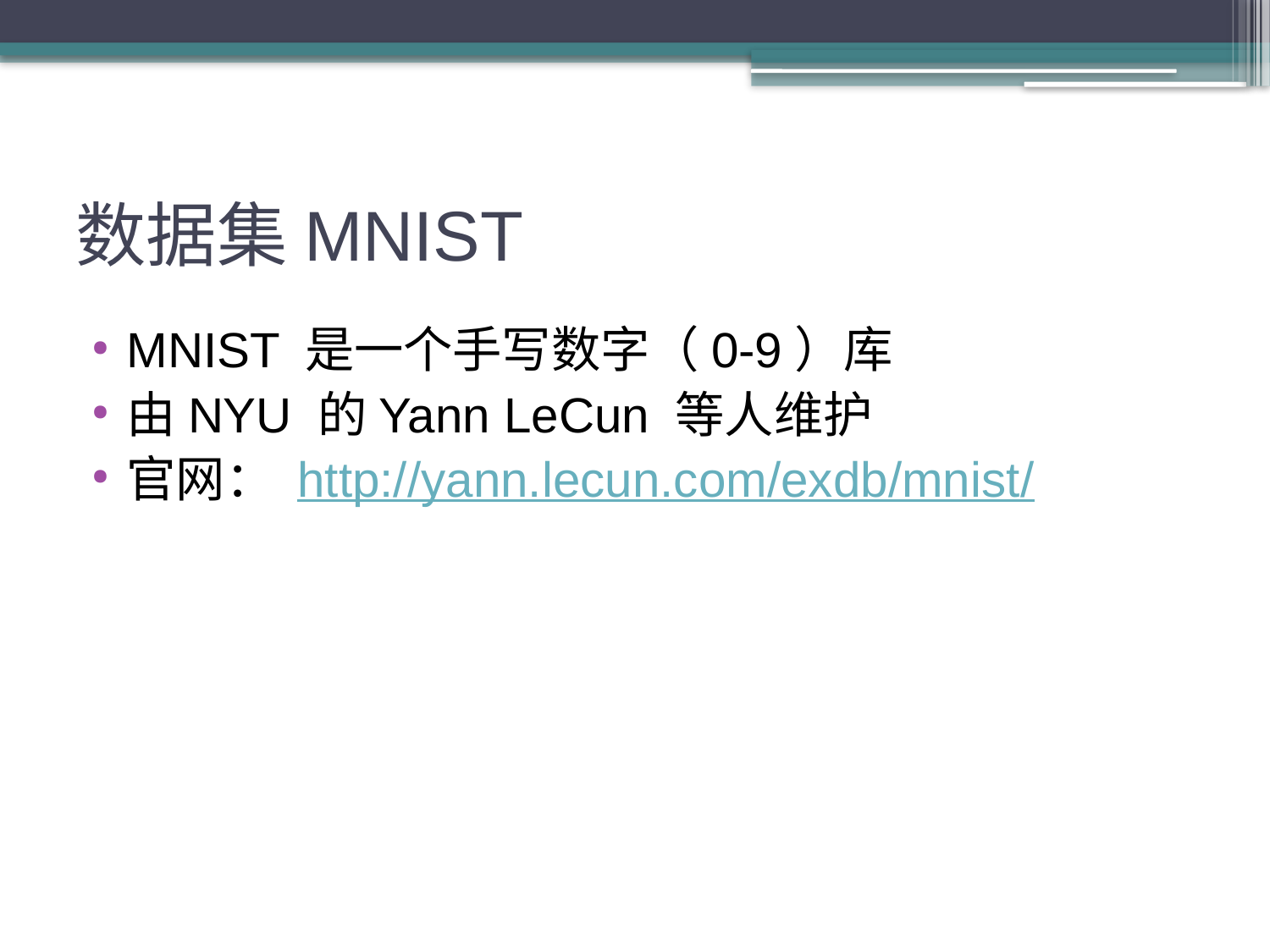

# 数据集MNIST
MNIST 是一个手写数字（0-9）库
由NYU 的Yann LeCun 等人维护
官网： http://yann.lecun.com/exdb/mnist/